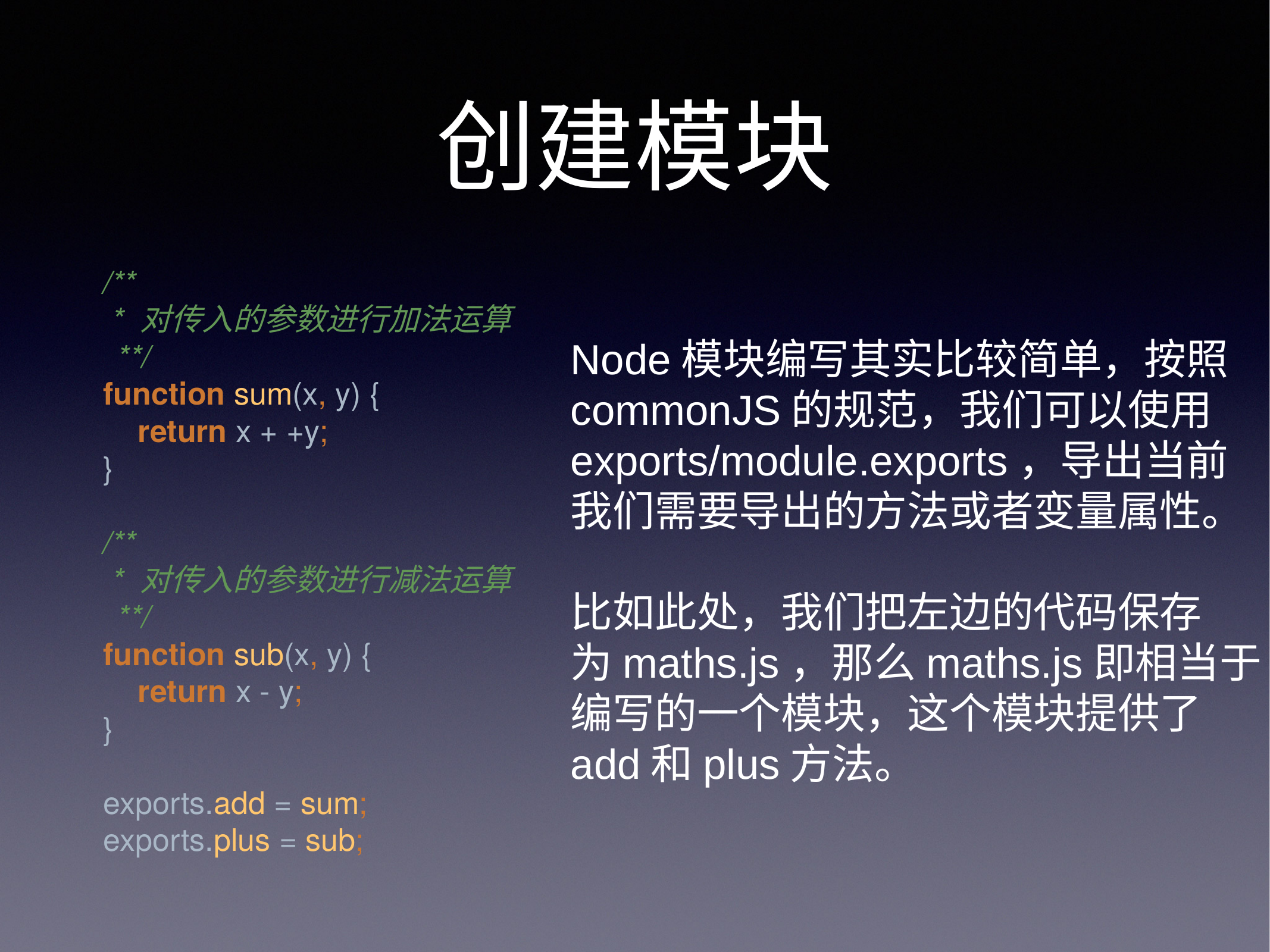

# 创建模块
/**
 * 对传入的参数进行加法运算
 **/
function sum(x, y) {
    return x + +y;
}
/**
 * 对传入的参数进行减法运算
 **/
function sub(x, y) {
    return x - y;
}
exports.add = sum;
exports.plus = sub;
Node模块编写其实比较简单，按照
commonJS的规范，我们可以使用
exports/module.exports，导出当前
我们需要导出的方法或者变量属性。

比如此处，我们把左边的代码保存
为maths.js，那么maths.js即相当于
编写的一个模块，这个模块提供了
add和plus方法。